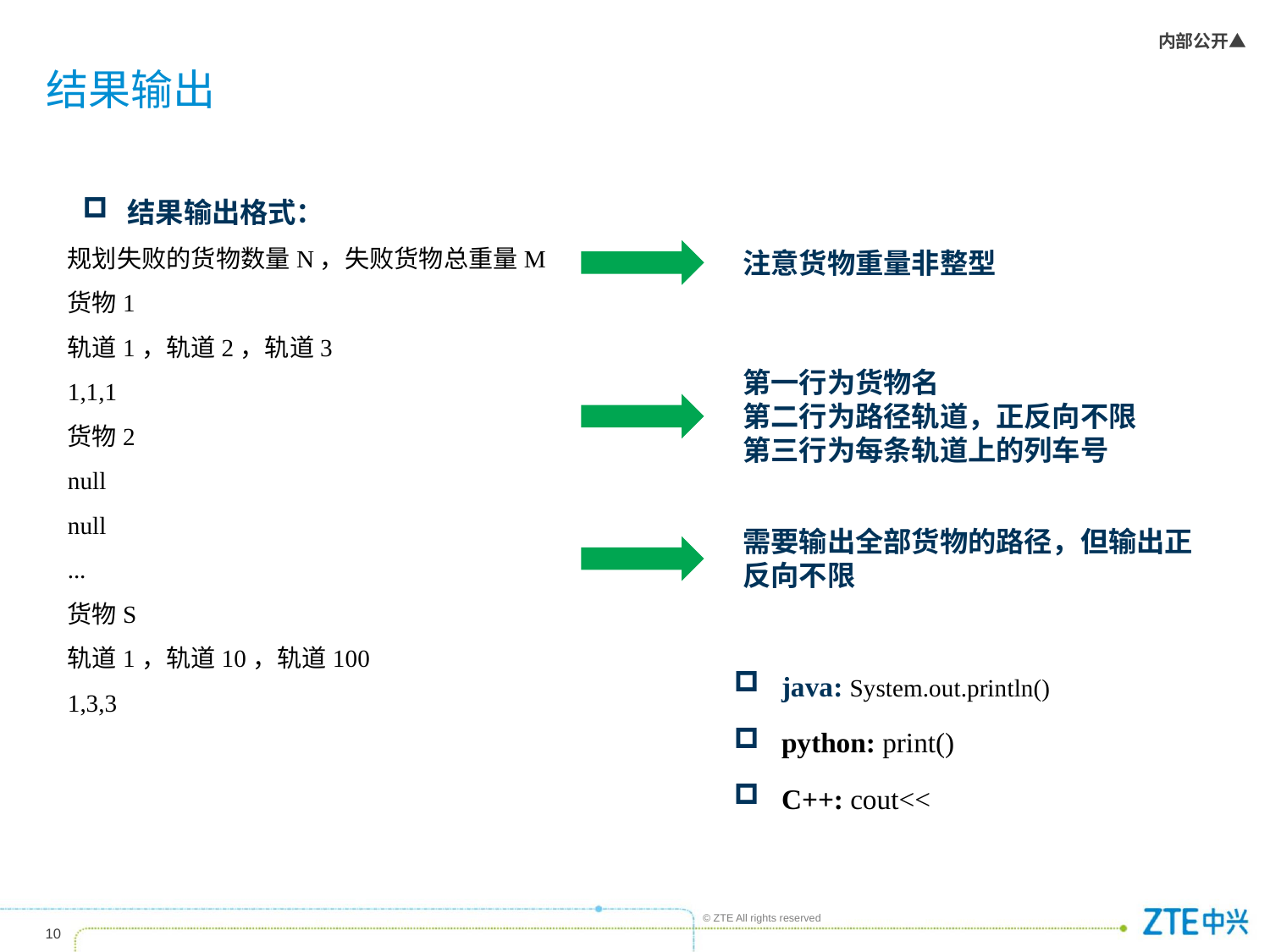

# 结果输出
结果输出格式：
规划失败的货物数量N，失败货物总重量M
货物1
轨道1，轨道2，轨道3
1,1,1
货物2
null
null
...
货物S
轨道1，轨道10，轨道100
1,3,3
注意货物重量非整型

第一行为货物名
第二行为路径轨道，正反向不限
第三行为每条轨道上的列车号

需要输出全部货物的路径，但输出正反向不限

java: System.out.println()
python: print()
C++: cout<<